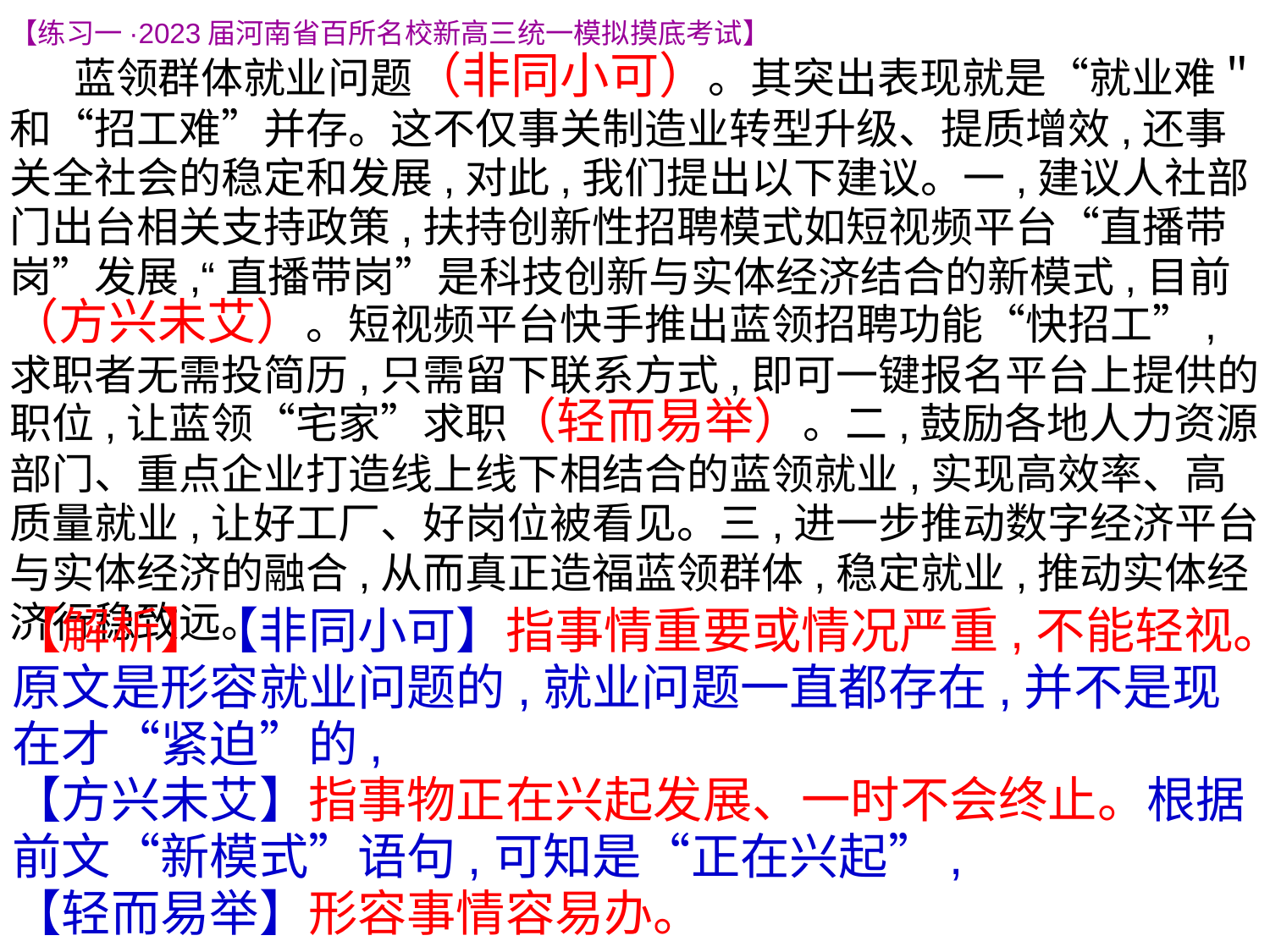

【练习一·2023届河南省百所名校新高三统一模拟摸底考试】
     蓝领群体就业问题（非同小可）。其突出表现就是“就业难＂和“招工难”并存。这不仅事关制造业转型升级、提质增效,还事关全社会的稳定和发展,对此,我们提出以下建议。一,建议人社部门出台相关支持政策,扶持创新性招聘模式如短视频平台“直播带岗”发展,“直播带岗”是科技创新与实体经济结合的新模式,目前（方兴未艾）。短视频平台快手推出蓝领招聘功能“快招工”,求职者无需投简历,只需留下联系方式,即可一键报名平台上提供的职位,让蓝领“宅家”求职（轻而易举）。二,鼓励各地人力资源部门、重点企业打造线上线下相结合的蓝领就业,实现高效率、高质量就业,让好工厂、好岗位被看见。三,进一步推动数字经济平台与实体经济的融合,从而真正造福蓝领群体,稳定就业,推动实体经济行稳致远。
【解析】【非同小可】指事情重要或情况严重,不能轻视。原文是形容就业问题的,就业问题一直都存在,并不是现在才“紧迫”的,
【方兴未艾】指事物正在兴起发展、一时不会终止。根据前文“新模式”语句,可知是“正在兴起”,
【轻而易举】形容事情容易办。